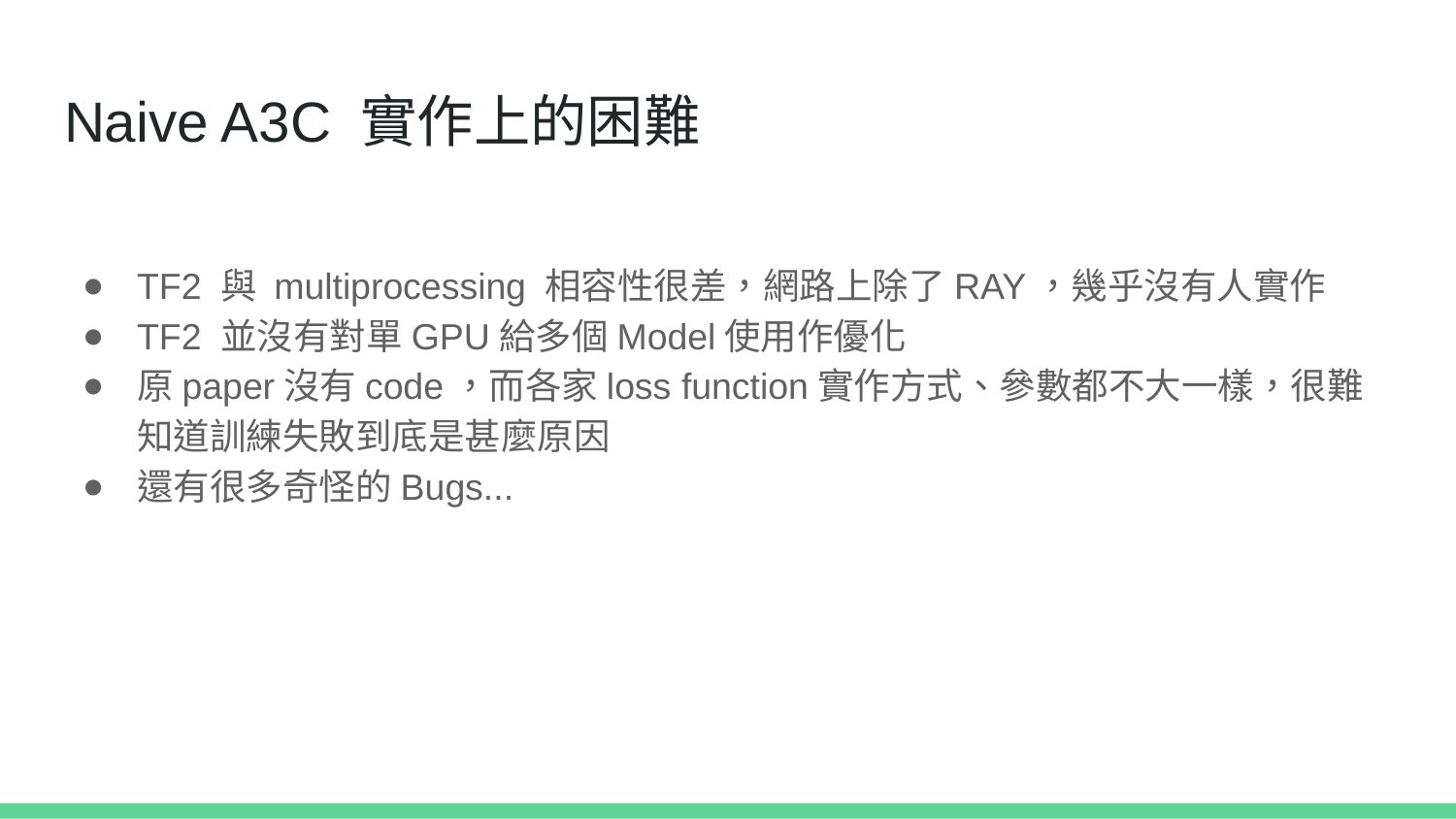

# Naive A3C 實作上的困難
TF2 與 multiprocessing 相容性很差，網路上除了RAY，幾乎沒有人實作
TF2 並沒有對單GPU給多個Model使用作優化
原paper沒有code，而各家loss function實作方式、參數都不大一樣，很難知道訓練失敗到底是甚麼原因
還有很多奇怪的Bugs...